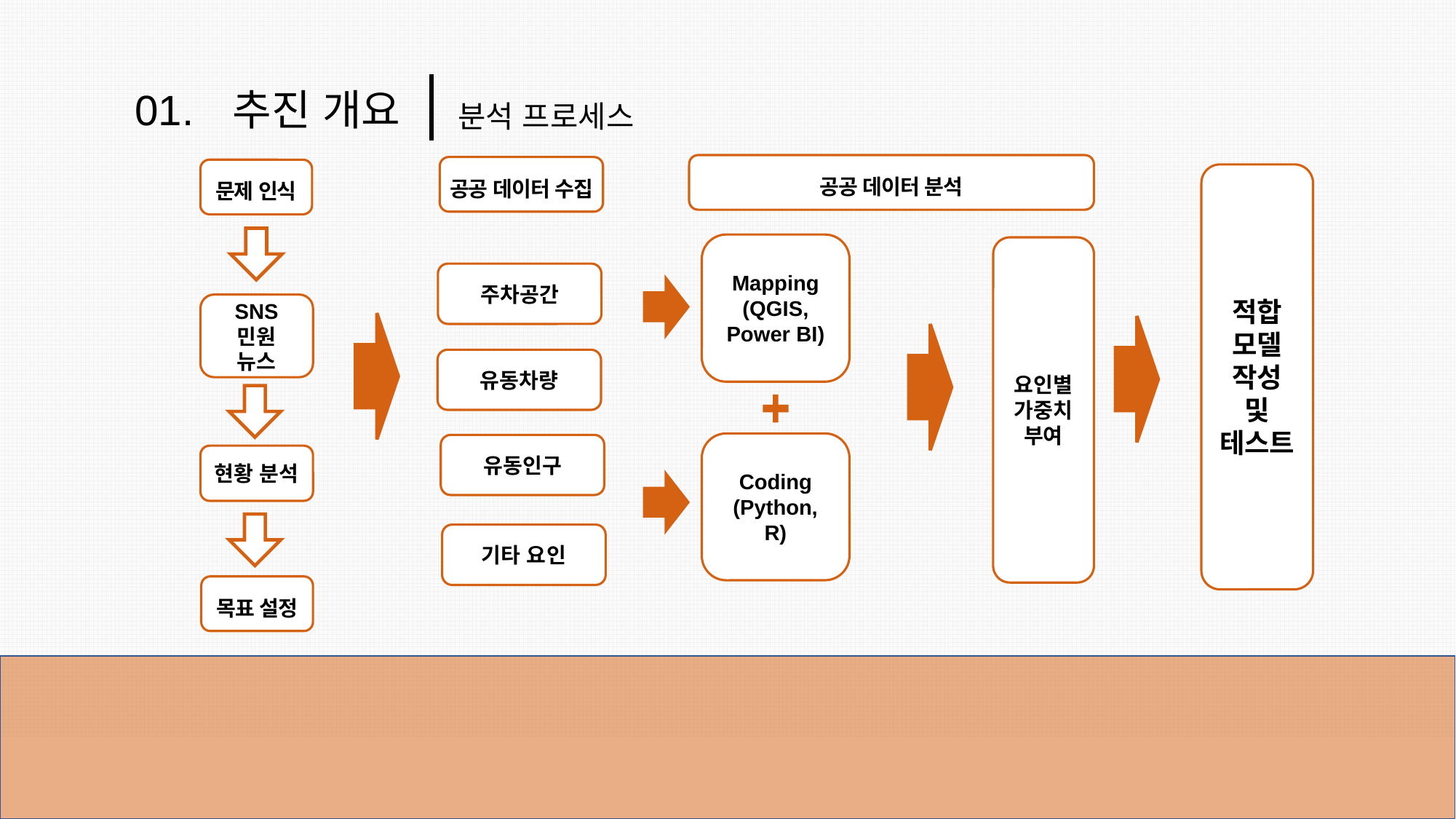

분석 프로세스
01.
추진 개요
공공 데이터 분석
공공 데이터 수집
문제 인식
적합
모델
작성
및
테스트

Mapping
(QGIS,
Power BI)
요인별
가중치
부여
주차공간

SNS
민원
뉴스

유동차량

Coding
(Python, R)
유동인구
현황 분석

기타 요인
목표 설정